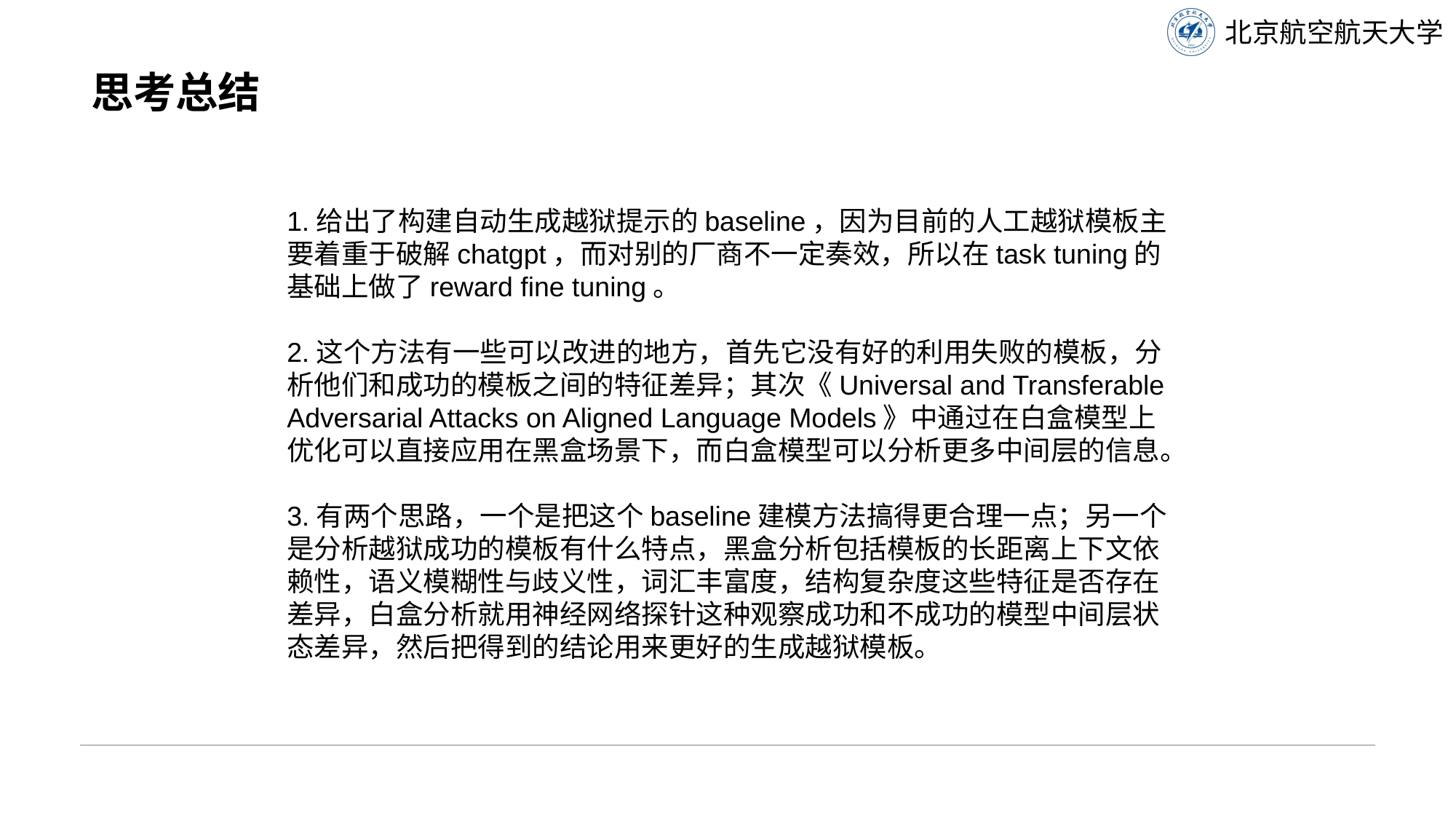

# 思考总结
1.给出了构建自动生成越狱提示的baseline，因为目前的人工越狱模板主要着重于破解chatgpt，而对别的厂商不一定奏效，所以在task tuning的基础上做了reward fine tuning。

2.这个方法有一些可以改进的地方，首先它没有好的利用失败的模板，分析他们和成功的模板之间的特征差异；其次《Universal and Transferable Adversarial Attacks on Aligned Language Models》中通过在白盒模型上优化可以直接应用在黑盒场景下，而白盒模型可以分析更多中间层的信息。

3.有两个思路，一个是把这个baseline建模方法搞得更合理一点；另一个是分析越狱成功的模板有什么特点，黑盒分析包括模板的长距离上下文依赖性，语义模糊性与歧义性，词汇丰富度，结构复杂度这些特征是否存在差异，白盒分析就用神经网络探针这种观察成功和不成功的模型中间层状态差异，然后把得到的结论用来更好的生成越狱模板。
11